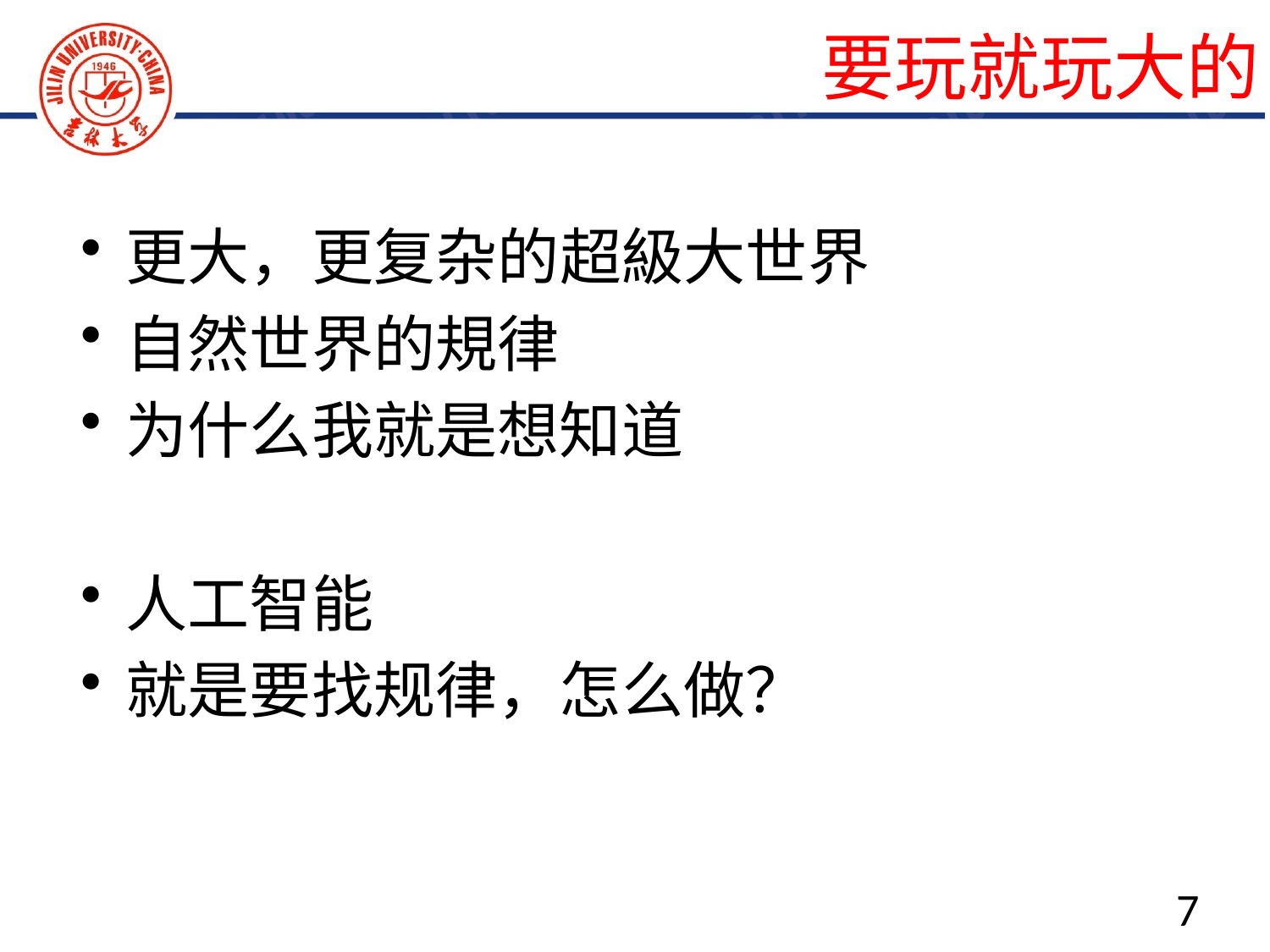

要玩就玩大的
更大，更复杂的超級大世界
自然世界的規律
为什么我就是想知道

人工智能
就是要找规律，怎么做？
7